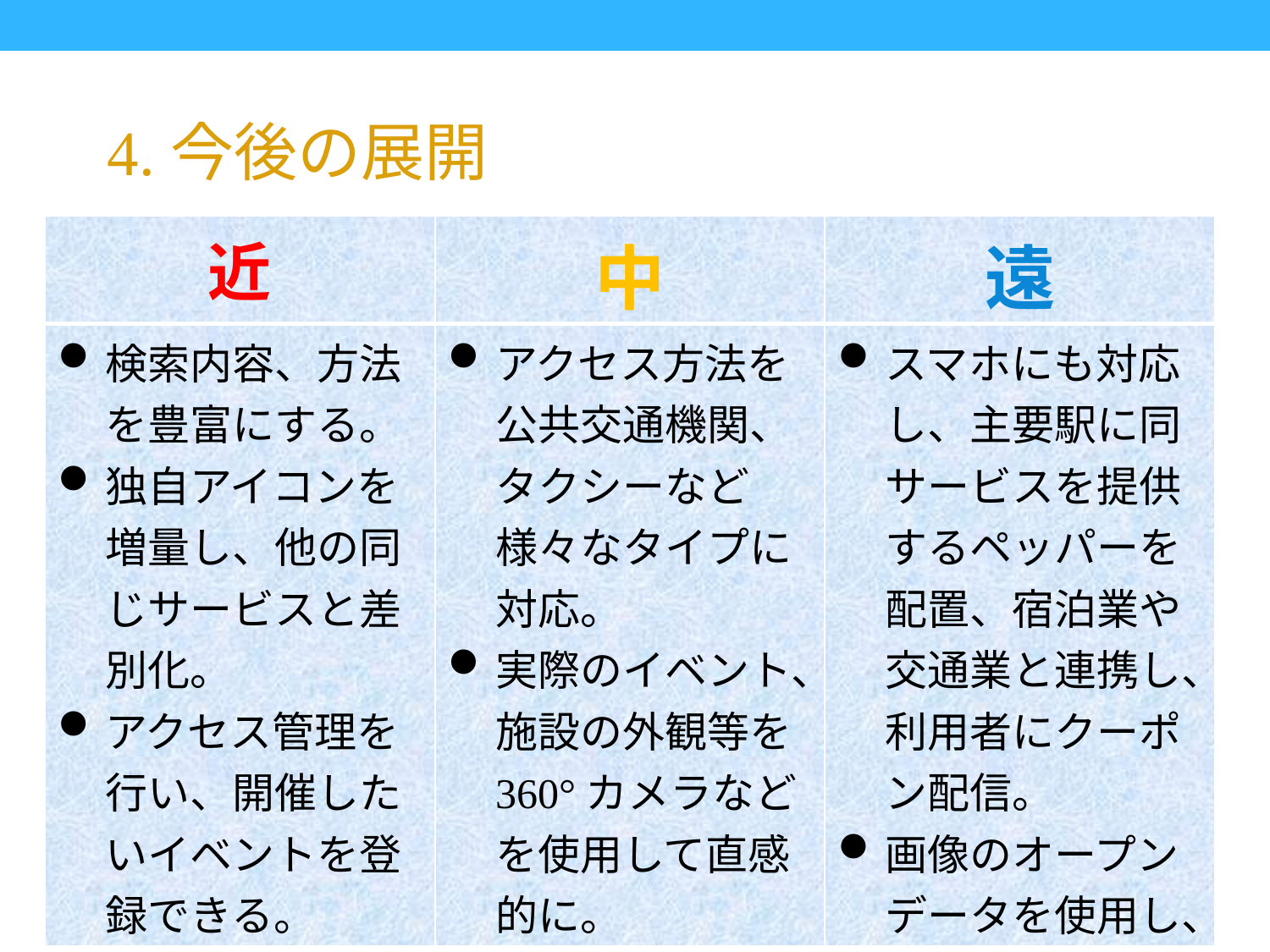

4.今後の展開
| 近 | 中 | 遠 |
| --- | --- | --- |
| 検索内容、方法を豊富にする。 独自アイコンを増量し、他の同じサービスと差別化。 アクセス管理を行い、開催したいイベントを登録できる。 | アクセス方法を公共交通機関、タクシーなど様々なタイプに対応。 実際のイベント、施設の外観等を360°カメラなどを使用して直感的に。 多言語化対応 | スマホにも対応し、主要駅に同サービスを提供するペッパーを配置、宿泊業や交通業と連携し、利用者にクーポン配信。 画像のオープンデータを使用し、見やすさの向上。 |